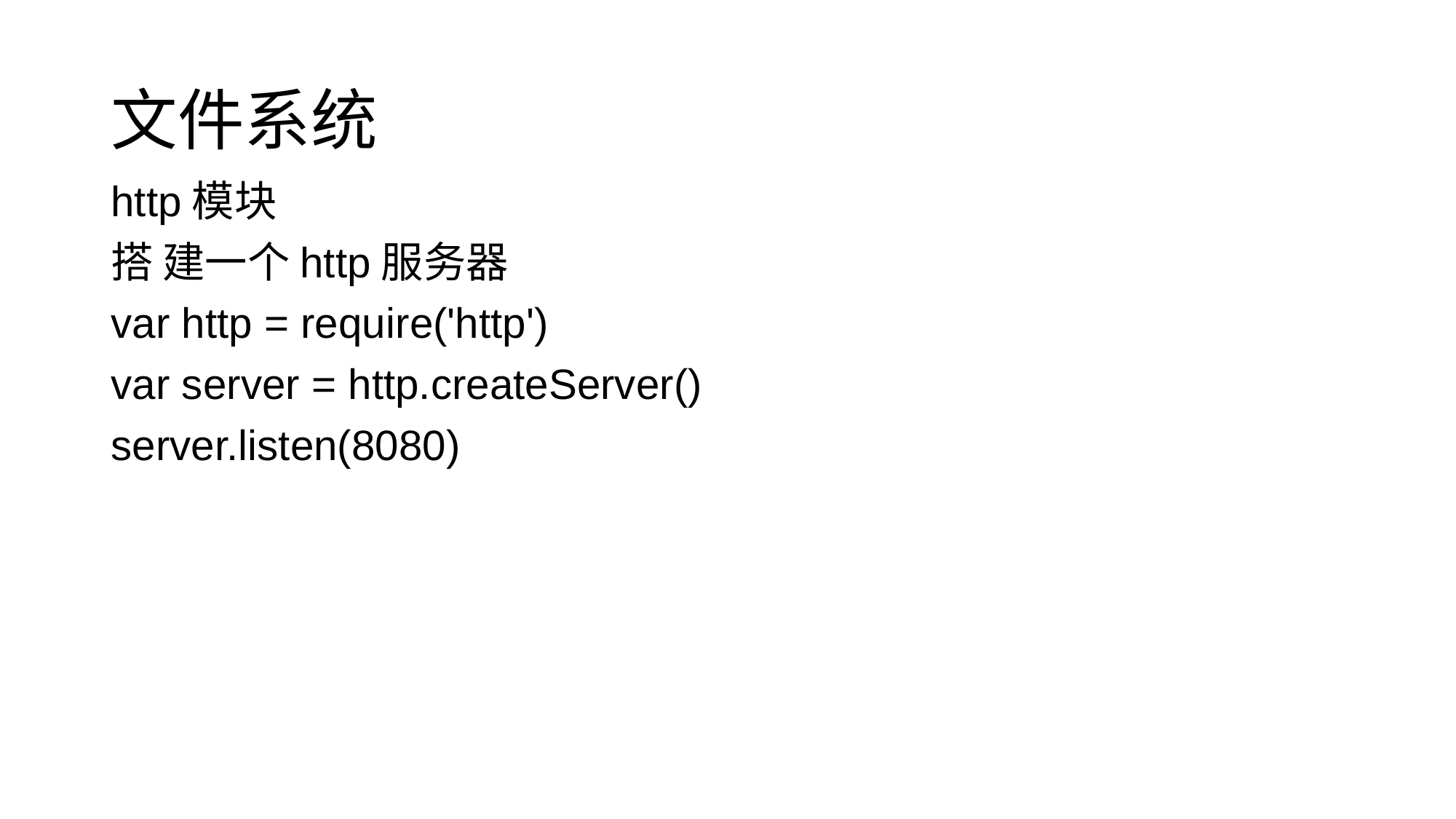

# 文件系统
http模块
搭 建一个http服务器
var http = require('http')
var server = http.createServer()
server.listen(8080)